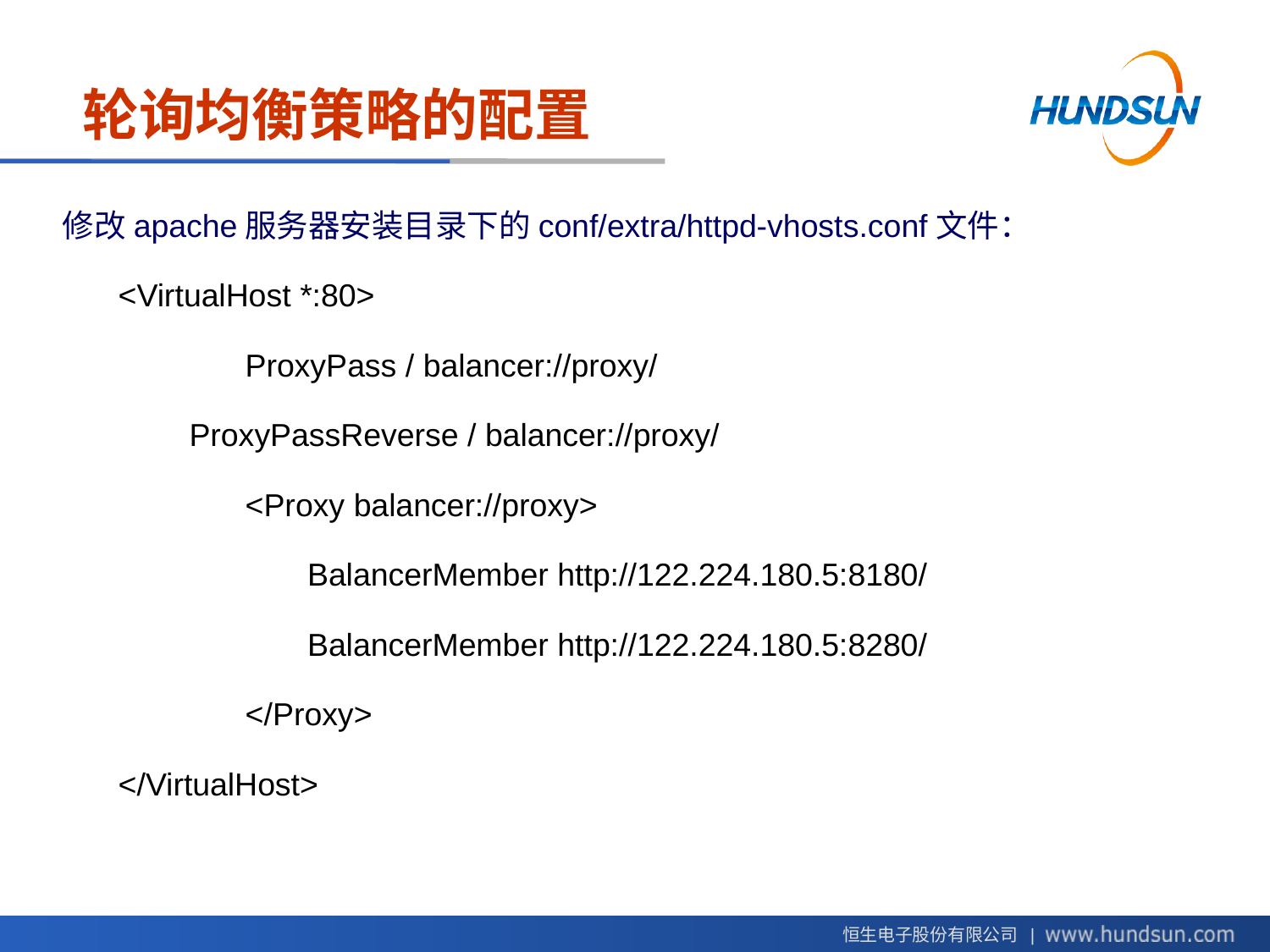

# 轮询均衡策略的配置
修改apache服务器安装目录下的conf/extra/httpd-vhosts.conf文件：
<VirtualHost *:80>
	ProxyPass / balancer://proxy/
        ProxyPassReverse / balancer://proxy/
	<Proxy balancer://proxy>
	       BalancerMember http://122.224.180.5:8180/
	       BalancerMember http://122.224.180.5:8280/
	</Proxy>
</VirtualHost>